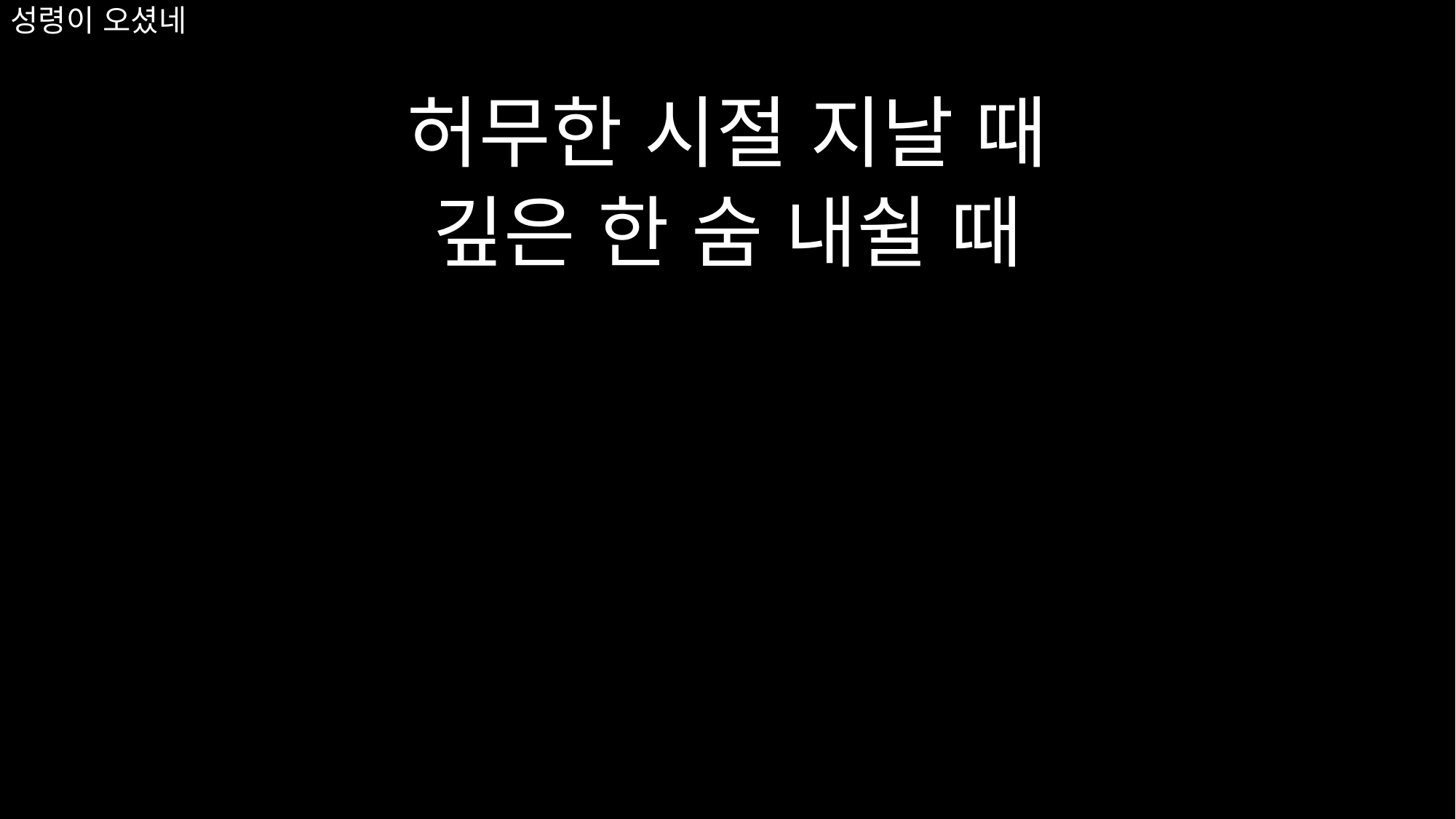

# 성령이 오셨네
허무한 시절 지날 때
깊은 한 숨 내쉴 때